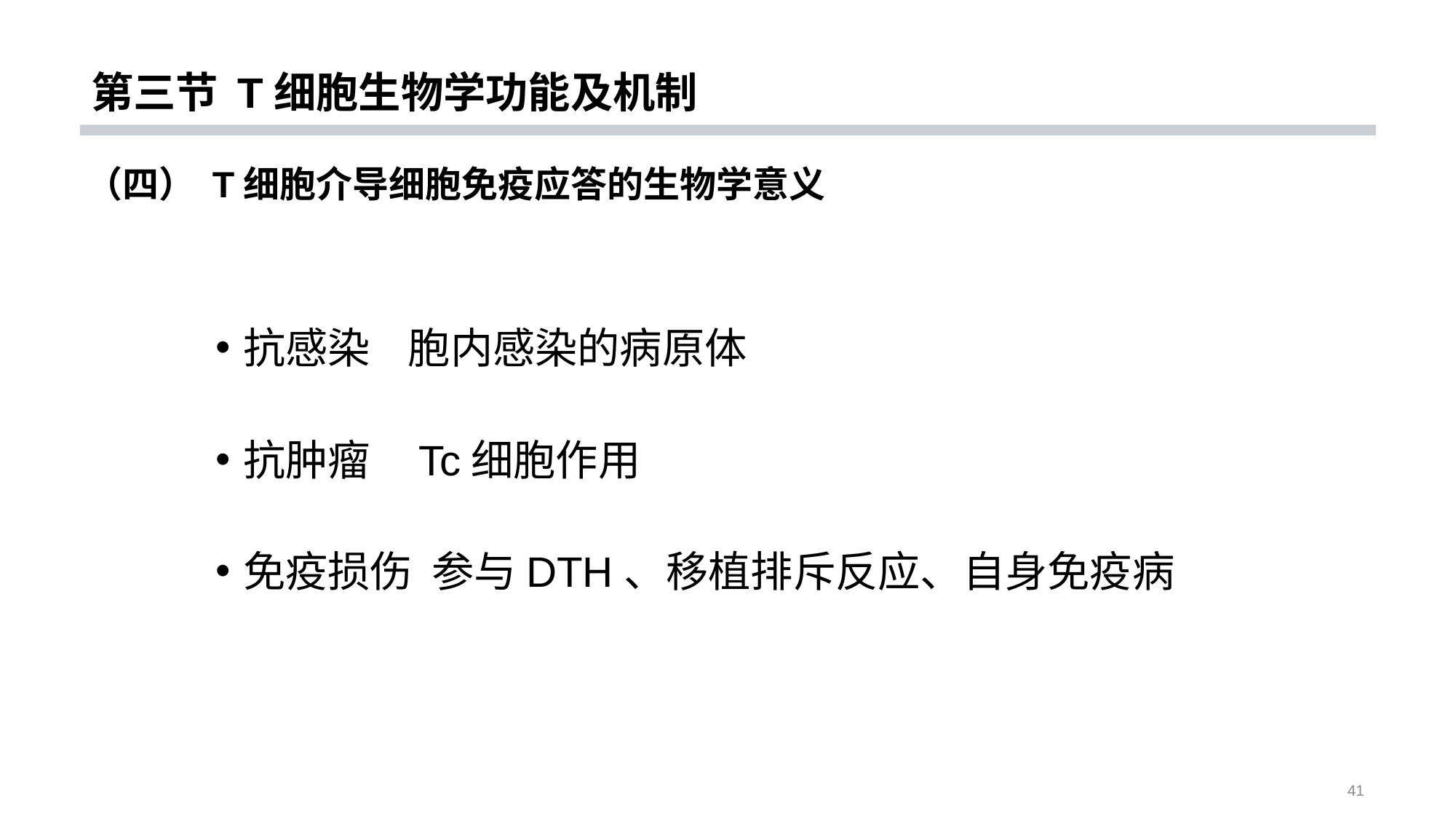

# 第三节 T细胞生物学功能及机制
（四） T细胞介导细胞免疫应答的生物学意义
抗感染    胞内感染的病原体
抗肿瘤    Tc细胞作用
免疫损伤  参与DTH、移植排斥反应、自身免疫病
41